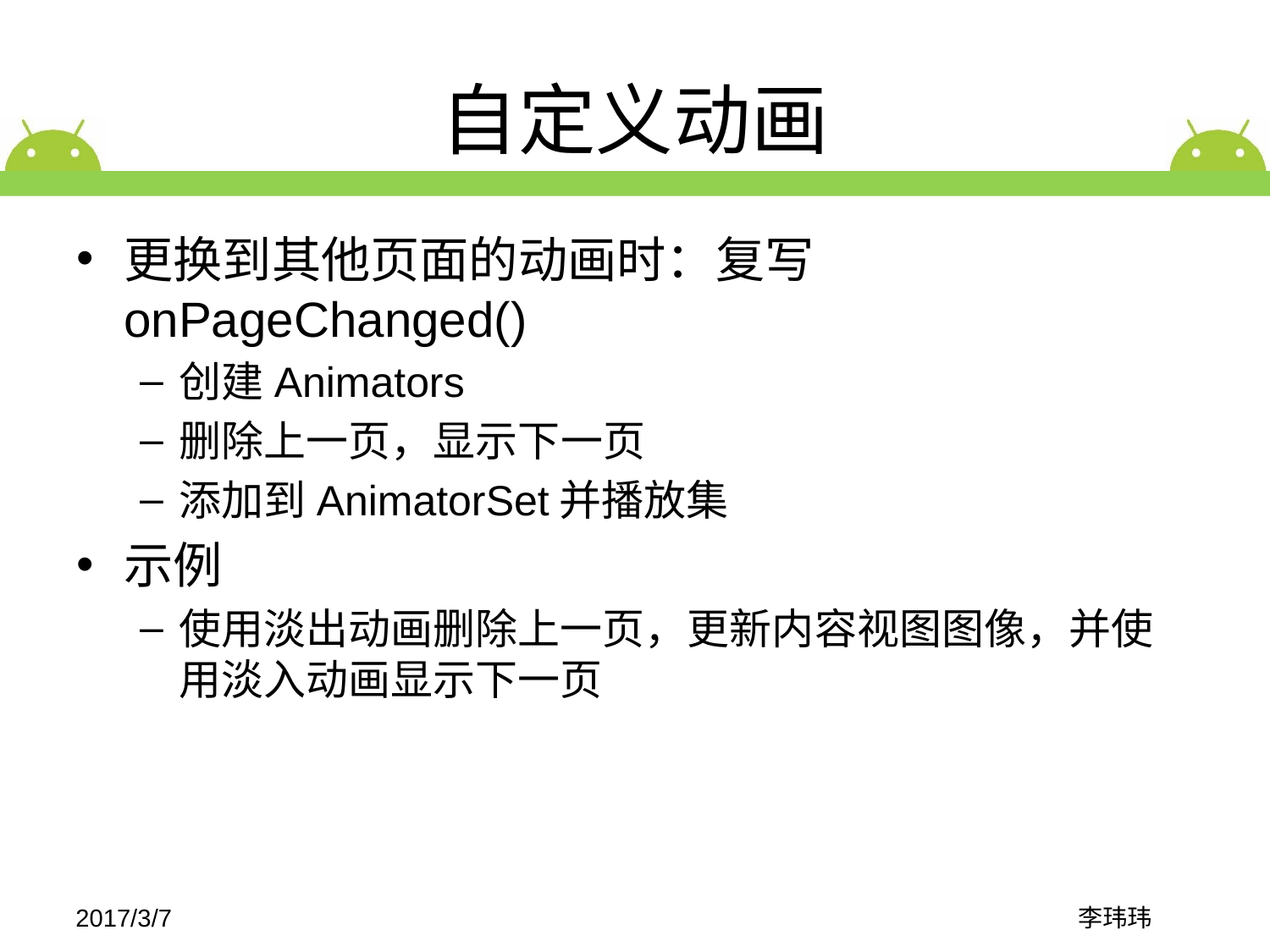

# 自定义动画
更换到其他页面的动画时：复写onPageChanged()
创建Animators
删除上一页，显示下一页
添加到AnimatorSet并播放集
示例
使用淡出动画删除上一页，更新内容视图图像，并使用淡入动画显示下一页